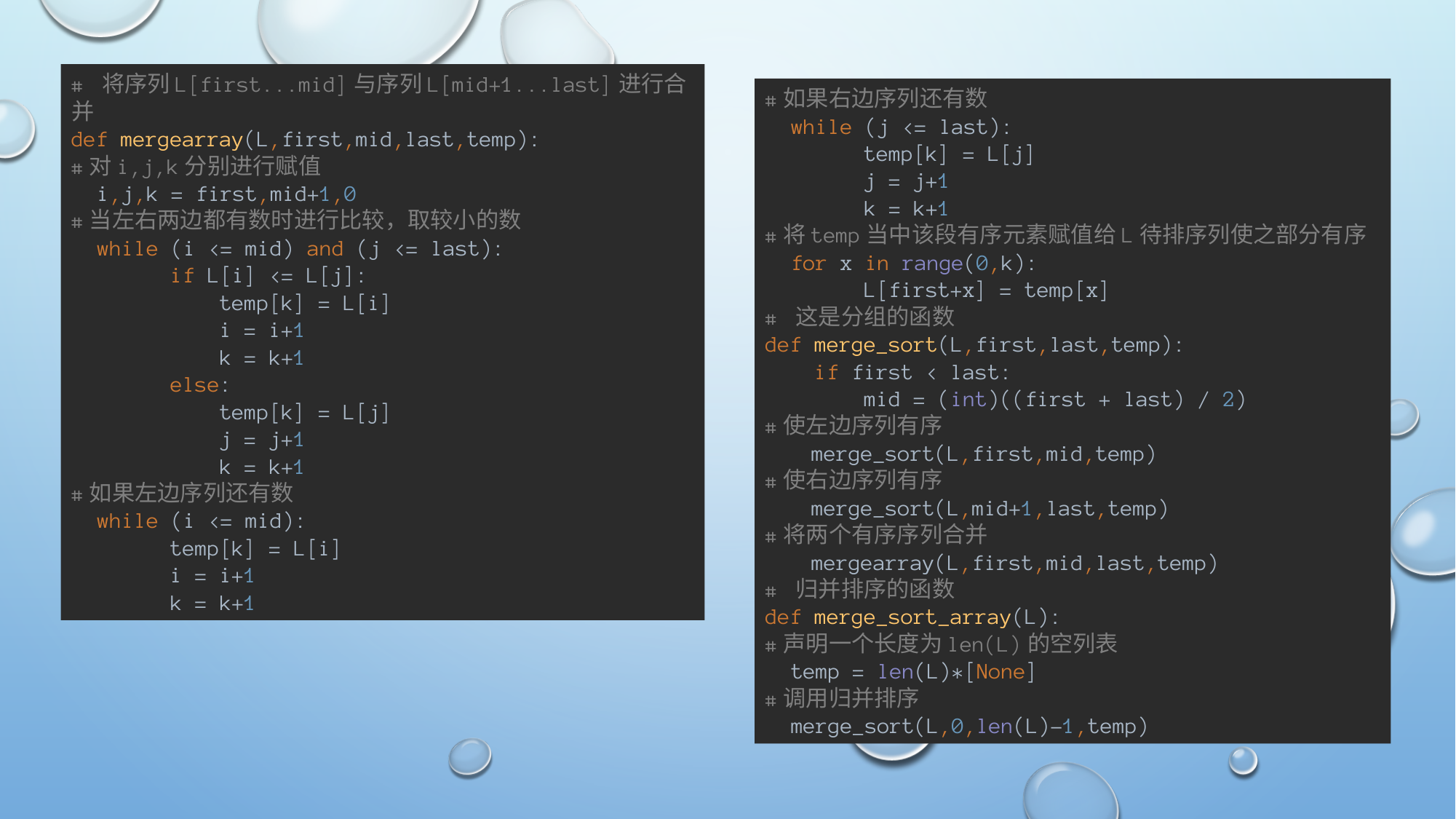

# 将序列L[first...mid]与序列L[mid+1...last]进行合并 def mergearray(L,first,mid,last,temp): #对i,j,k分别进行赋值 i,j,k = first,mid+1,0 #当左右两边都有数时进行比较，取较小的数 while (i <= mid) and (j <= last): if L[i] <= L[j]: temp[k] = L[i] i = i+1 k = k+1 else: temp[k] = L[j] j = j+1 k = k+1 #如果左边序列还有数 while (i <= mid): temp[k] = L[i] i = i+1 k = k+1
#如果右边序列还有数
    while (j <= last):
        temp[k] = L[j]
        j = j+1
        k = k+1
#将temp当中该段有序元素赋值给L待排序列使之部分有序
    for x in range(0,k):
        L[first+x] = temp[x]
# 这是分组的函数
def merge_sort(L,first,last,temp):
    if first < last:
        mid = (int)((first + last) / 2)
#使左边序列有序
        merge_sort(L,first,mid,temp)
#使右边序列有序
        merge_sort(L,mid+1,last,temp)
#将两个有序序列合并
        mergearray(L,first,mid,last,temp)
# 归并排序的函数
def merge_sort_array(L):
#声明一个长度为len(L)的空列表
    temp = len(L)*[None]
#调用归并排序
    merge_sort(L,0,len(L)-1,temp)